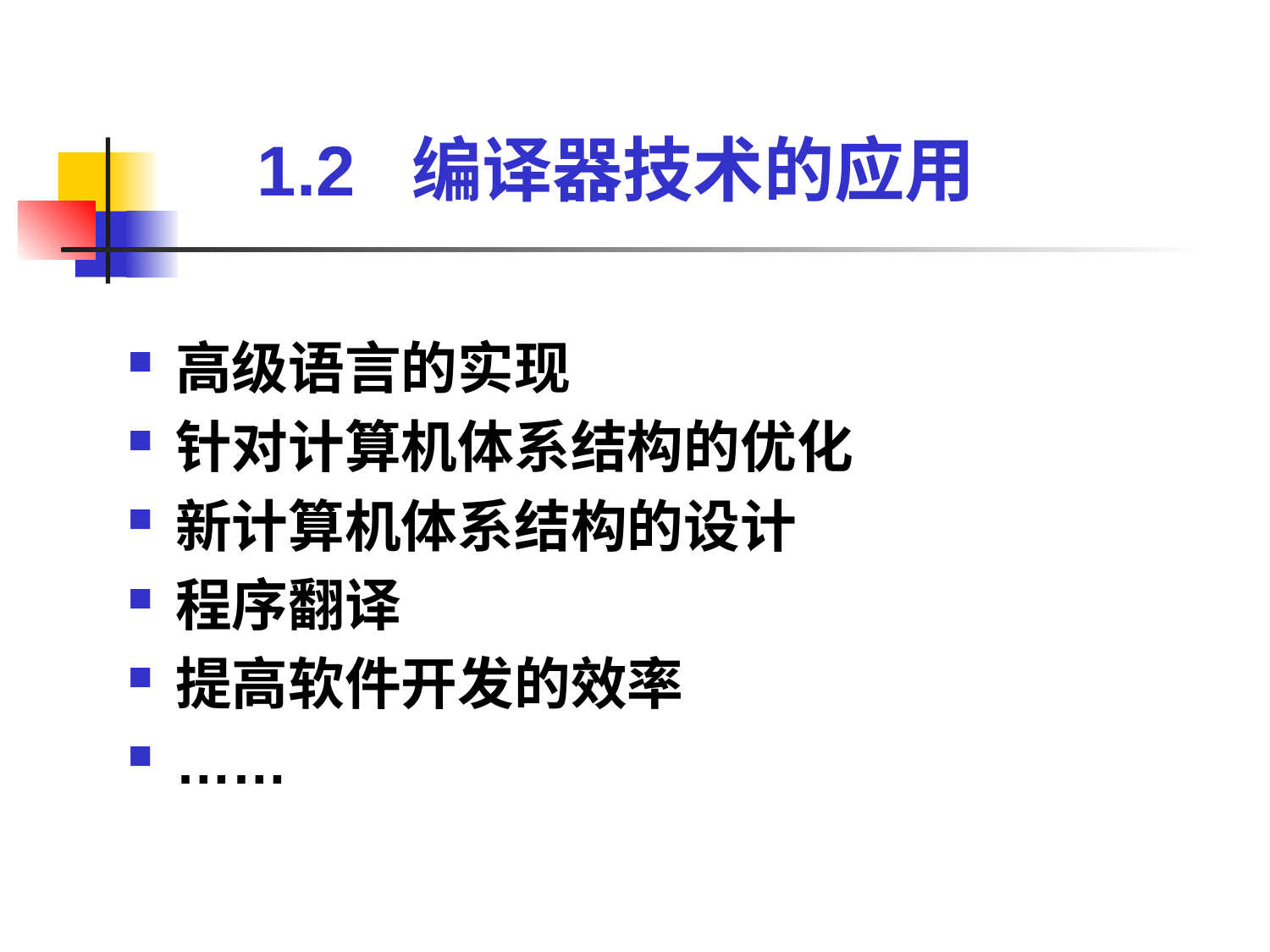

# 1.2  编译器技术的应用
高级语言的实现
针对计算机体系结构的优化
新计算机体系结构的设计
程序翻译
提高软件开发的效率
……